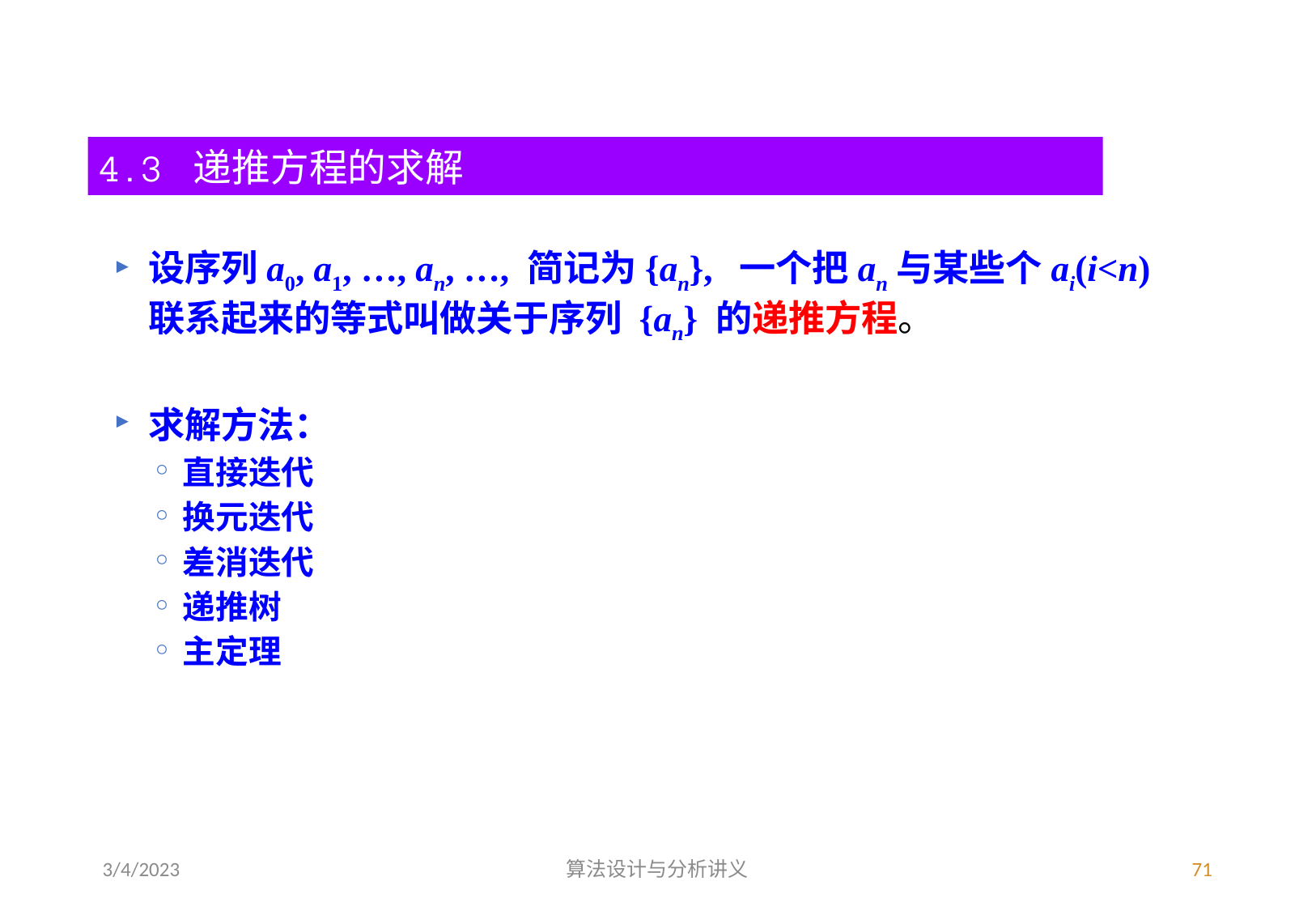

4.3 递推方程的求解
设序列a0, a1, …, an, …, 简记为{an},  一个把an与某些个ai(i<n)联系起来的等式叫做关于序列 {an} 的递推方程。

求解方法：
直接迭代
换元迭代
差消迭代
递推树
主定理
3/4/2023
算法设计与分析讲义
71